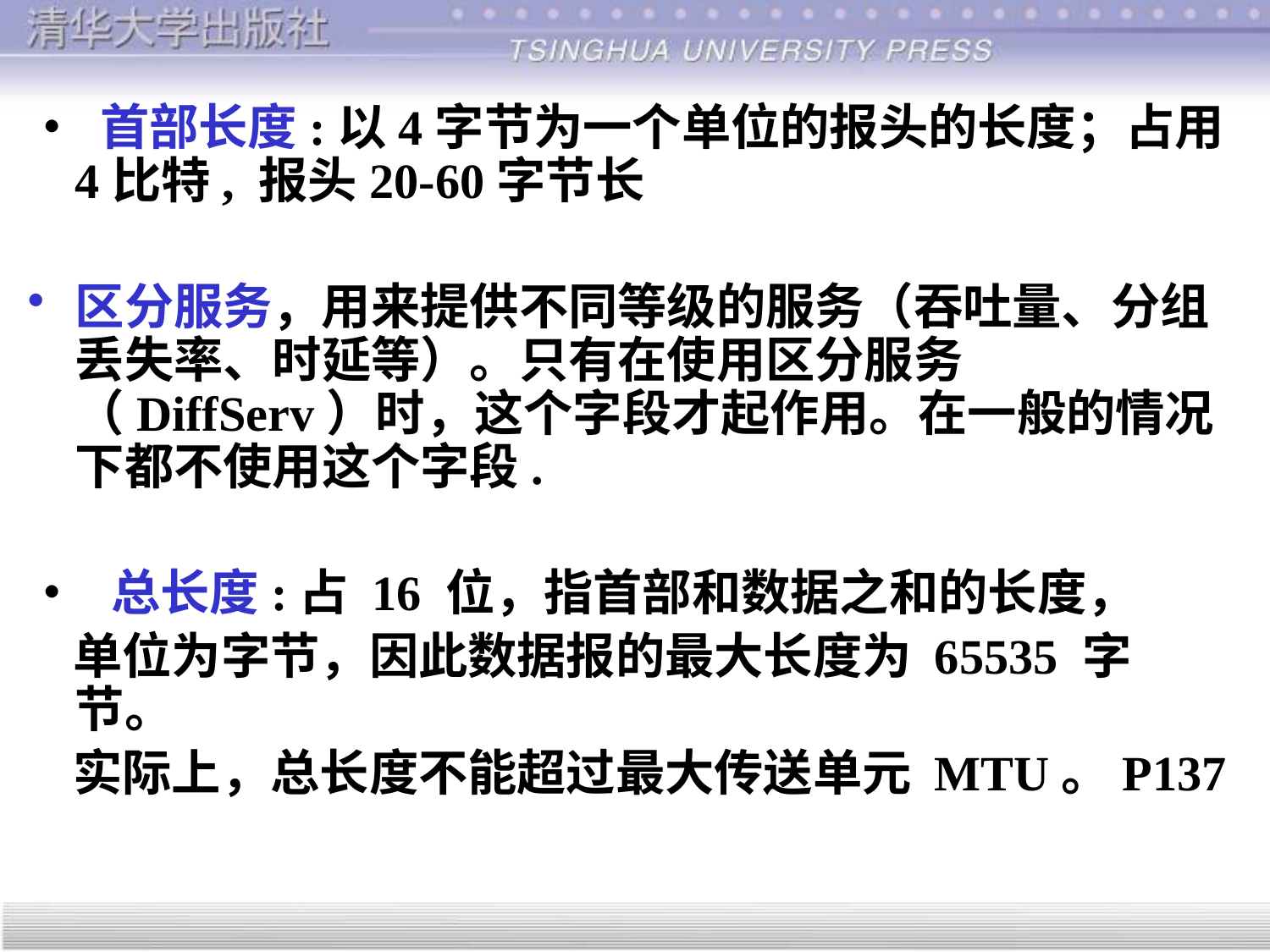

• 首部长度:以4字节为一个单位的报头的长度；占用4比特, 报头20-60字节长

区分服务，用来提供不同等级的服务（吞吐量、分组丢失率、时延等）。只有在使用区分服务（DiffServ）时，这个字段才起作用。在一般的情况下都不使用这个字段.

•  总长度:占 16 位，指首部和数据之和的长度，
   单位为字节，因此数据报的最大长度为 65535 字节。
   实际上，总长度不能超过最大传送单元 MTU。P137

6